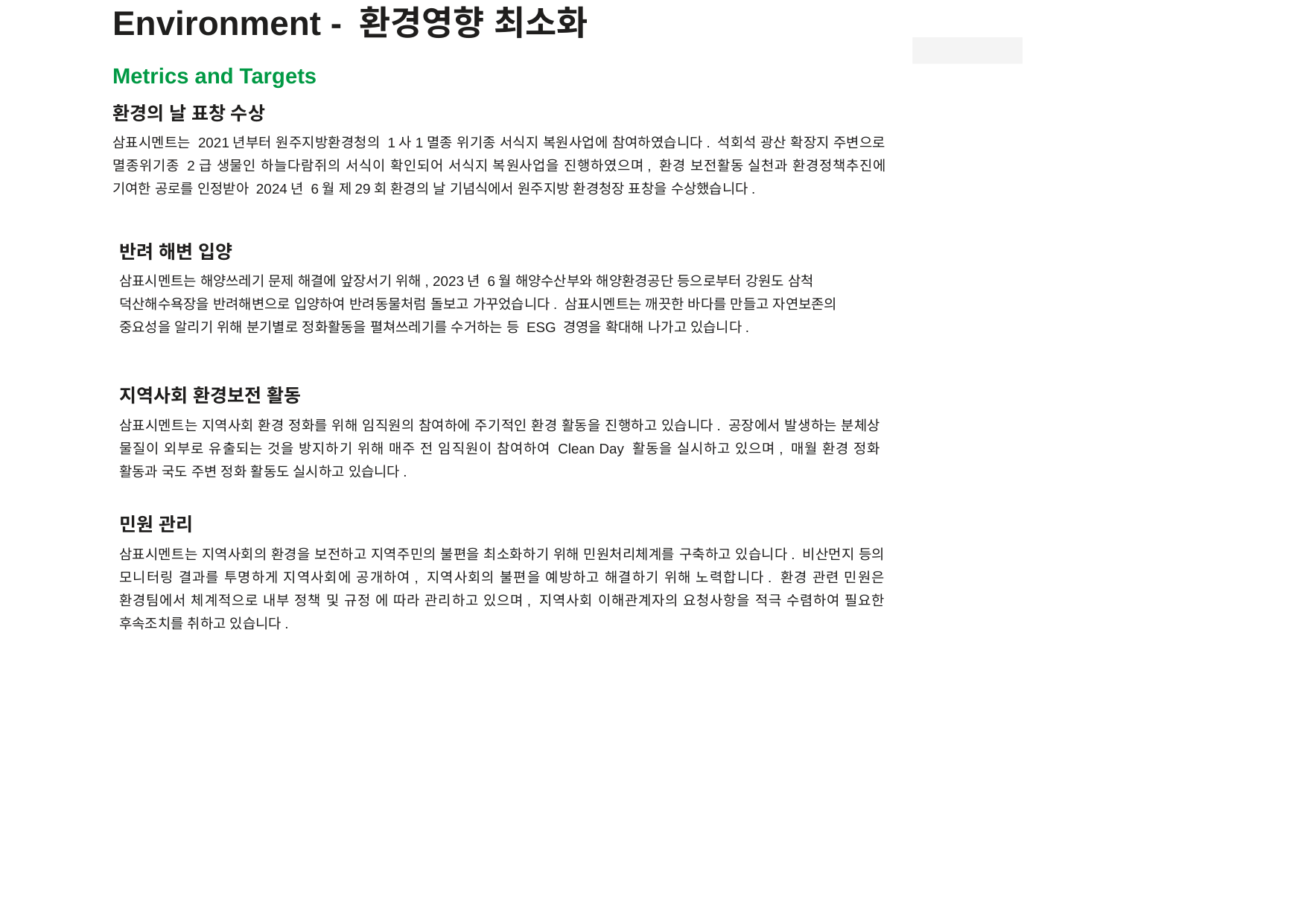

Environment - 환경영향 최소화
Metrics and Targets
환경의 날 표창 수상
삼표시멘트는 2021년부터 원주지방환경청의 1사1멸종 위기종 서식지 복원사업에 참여하였습니다. 석회석 광산 확장지 주변으로 멸종위기종 2급 생물인 하늘다람쥐의 서식이 확인되어 서식지 복원사업을 진행하였으며, 환경 보전활동 실천과 환경정책추진에 기여한 공로를 인정받아 2024년 6월 제29회 환경의 날 기념식에서 원주지방 환경청장 표창을 수상했습니다.
반려 해변 입양
삼표시멘트는 해양쓰레기 문제 해결에 앞장서기 위해, 2023년 6월 해양수산부와 해양환경공단 등으로부터 강원도 삼척 덕산해수욕장을 반려해변으로 입양하여 반려동물처럼 돌보고 가꾸었습니다. 삼표시멘트는 깨끗한 바다를 만들고 자연보존의 중요성을 알리기 위해 분기별로 정화활동을 펼쳐쓰레기를 수거하는 등 ESG 경영을 확대해 나가고 있습니다.
지역사회 환경보전 활동
삼표시멘트는 지역사회 환경 정화를 위해 임직원의 참여하에 주기적인 환경 활동을 진행하고 있습니다. 공장에서 발생하는 분체상 물질이 외부로 유출되는 것을 방지하기 위해 매주 전 임직원이 참여하여 Clean Day 활동을 실시하고 있으며, 매월 환경 정화 활동과 국도 주변 정화 활동도 실시하고 있습니다.
민원 관리
삼표시멘트는 지역사회의 환경을 보전하고 지역주민의 불편을 최소화하기 위해 민원처리체계를 구축하고 있습니다. 비산먼지 등의 모니터링 결과를 투명하게 지역사회에 공개하여, 지역사회의 불편을 예방하고 해결하기 위해 노력합니다. 환경 관련 민원은 환경팀에서 체계적으로 내부 정책 및 규정 에 따라 관리하고 있으며, 지역사회 이해관계자의 요청사항을 적극 수렴하여 필요한 후속조치를 취하고 있습니다.